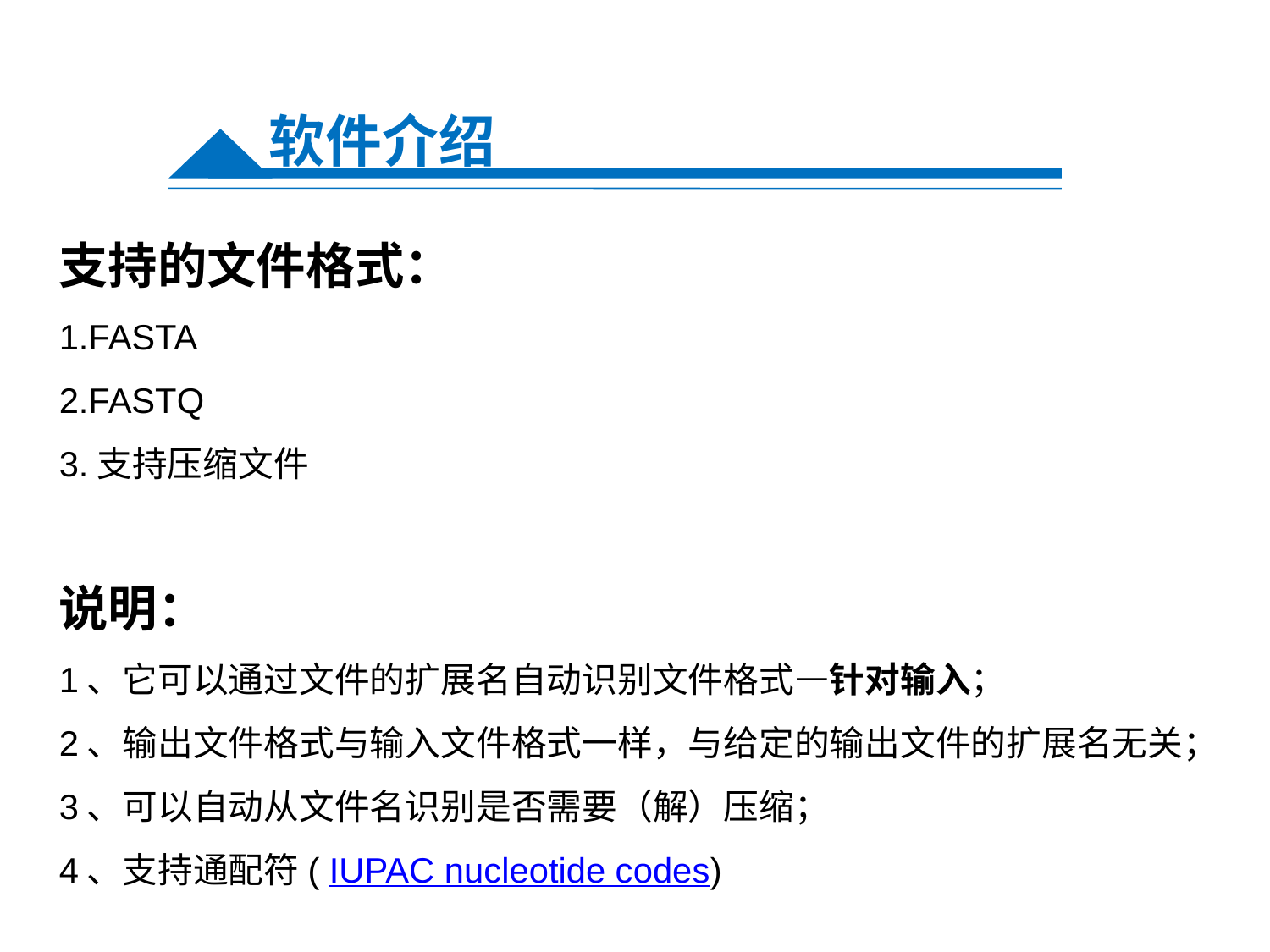

软件介绍

支持的文件格式：
1.FASTA
2.FASTQ
3.支持压缩文件
说明：
1、它可以通过文件的扩展名自动识别文件格式—针对输入；
2、输出文件格式与输入文件格式一样，与给定的输出文件的扩展名无关；
3、可以自动从文件名识别是否需要（解）压缩；
4、支持通配符( IUPAC nucleotide codes)